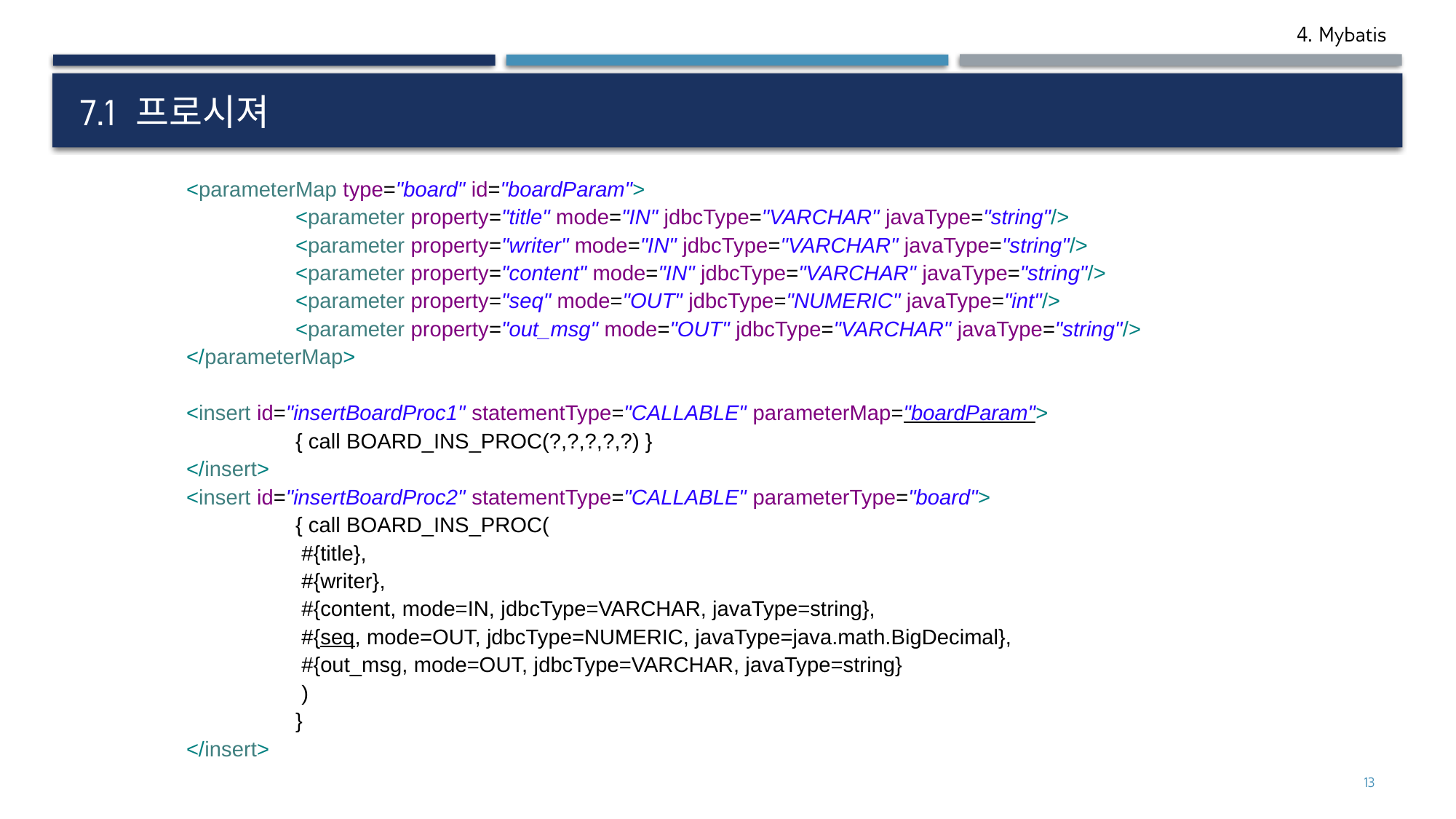

# 7.1 프로시져
	<parameterMap type="board" id="boardParam">
		<parameter property="title" mode="IN" jdbcType="VARCHAR" javaType="string"/>
		<parameter property="writer" mode="IN" jdbcType="VARCHAR" javaType="string"/>
		<parameter property="content" mode="IN" jdbcType="VARCHAR" javaType="string"/>
		<parameter property="seq" mode="OUT" jdbcType="NUMERIC" javaType="int"/>
		<parameter property="out_msg" mode="OUT" jdbcType="VARCHAR" javaType="string"/>
	</parameterMap>

	<insert id="insertBoardProc1" statementType="CALLABLE" parameterMap="boardParam">
		{ call BOARD_INS_PROC(?,?,?,?,?) }
	</insert>
	<insert id="insertBoardProc2" statementType="CALLABLE" parameterType="board">
		{ call BOARD_INS_PROC(
		 #{title},
		 #{writer},
		 #{content, mode=IN, jdbcType=VARCHAR, javaType=string},
		 #{seq, mode=OUT, jdbcType=NUMERIC, javaType=java.math.BigDecimal},
		 #{out_msg, mode=OUT, jdbcType=VARCHAR, javaType=string}
		 )
		}
	</insert>

13